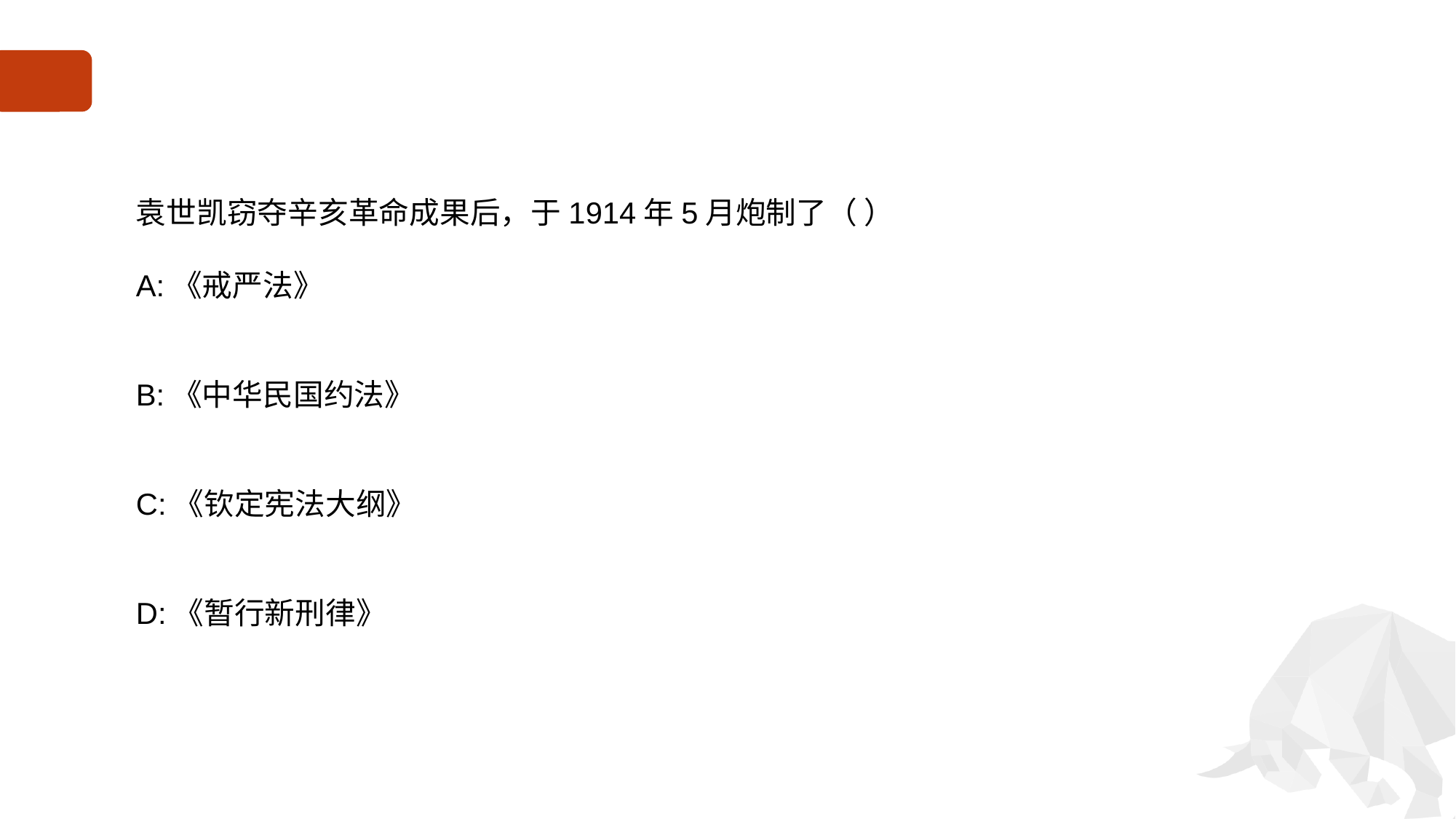

#
袁世凯窃夺辛亥革命成果后，于1914年5月炮制了（ ）

A:《戒严法》

B:《中华民国约法》

C:《钦定宪法大纲》

D:《暂行新刑律》